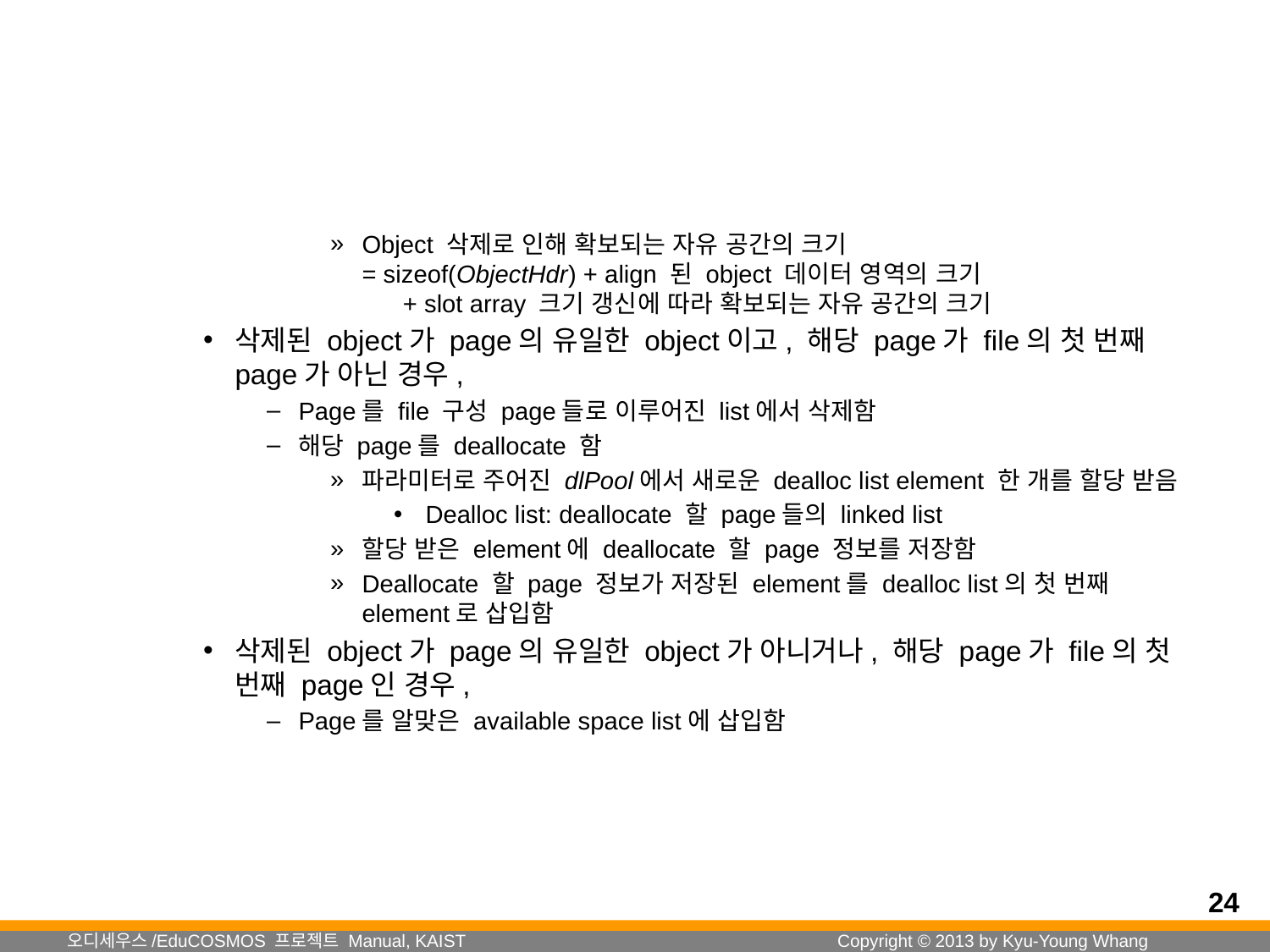

#
Object 삭제로 인해 확보되는 자유 공간의 크기
= sizeof(ObjectHdr) + align 된 object 데이터 영역의 크기
     + slot array 크기 갱신에 따라 확보되는 자유 공간의 크기
삭제된 object가 page의 유일한 object이고, 해당 page가 file의 첫 번째 page가 아닌 경우,
Page를 file 구성 page들로 이루어진 list에서 삭제함
해당 page를 deallocate 함
파라미터로 주어진 dlPool에서 새로운 dealloc list element 한 개를 할당 받음
Dealloc list: deallocate 할 page들의 linked list
할당 받은 element에 deallocate 할 page 정보를 저장함
Deallocate 할 page 정보가 저장된 element를 dealloc list의 첫 번째 element로 삽입함
삭제된 object가 page의 유일한 object가 아니거나, 해당 page가 file의 첫 번째 page인 경우,
Page를 알맞은 available space list에 삽입함